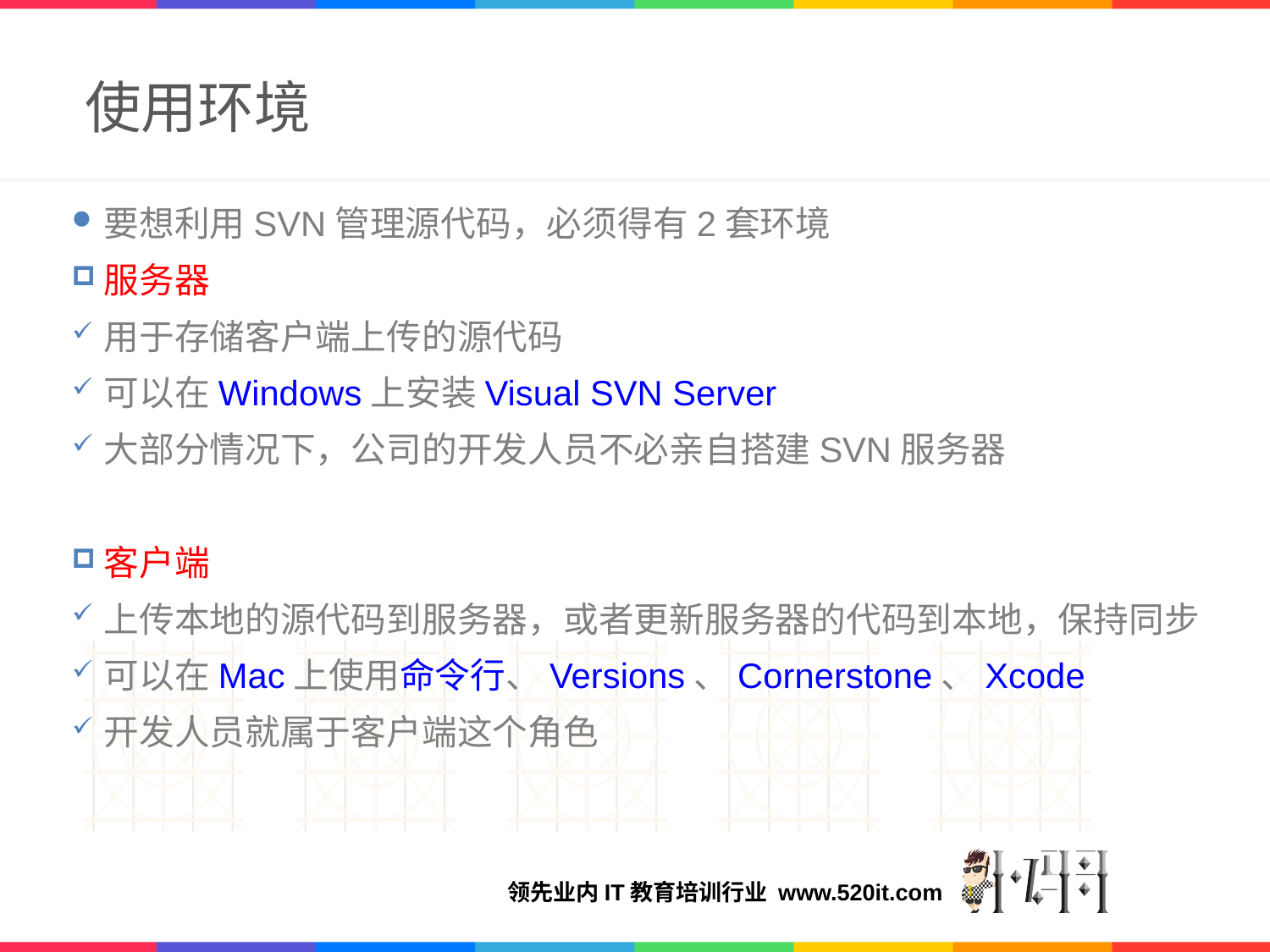

# 使用环境
要想利用SVN管理源代码，必须得有2套环境
服务器
用于存储客户端上传的源代码
可以在Windows上安装Visual SVN Server
大部分情况下，公司的开发人员不必亲自搭建SVN服务器

客户端
上传本地的源代码到服务器，或者更新服务器的代码到本地，保持同步
可以在Mac上使用命令行、Versions、Cornerstone、Xcode
开发人员就属于客户端这个角色